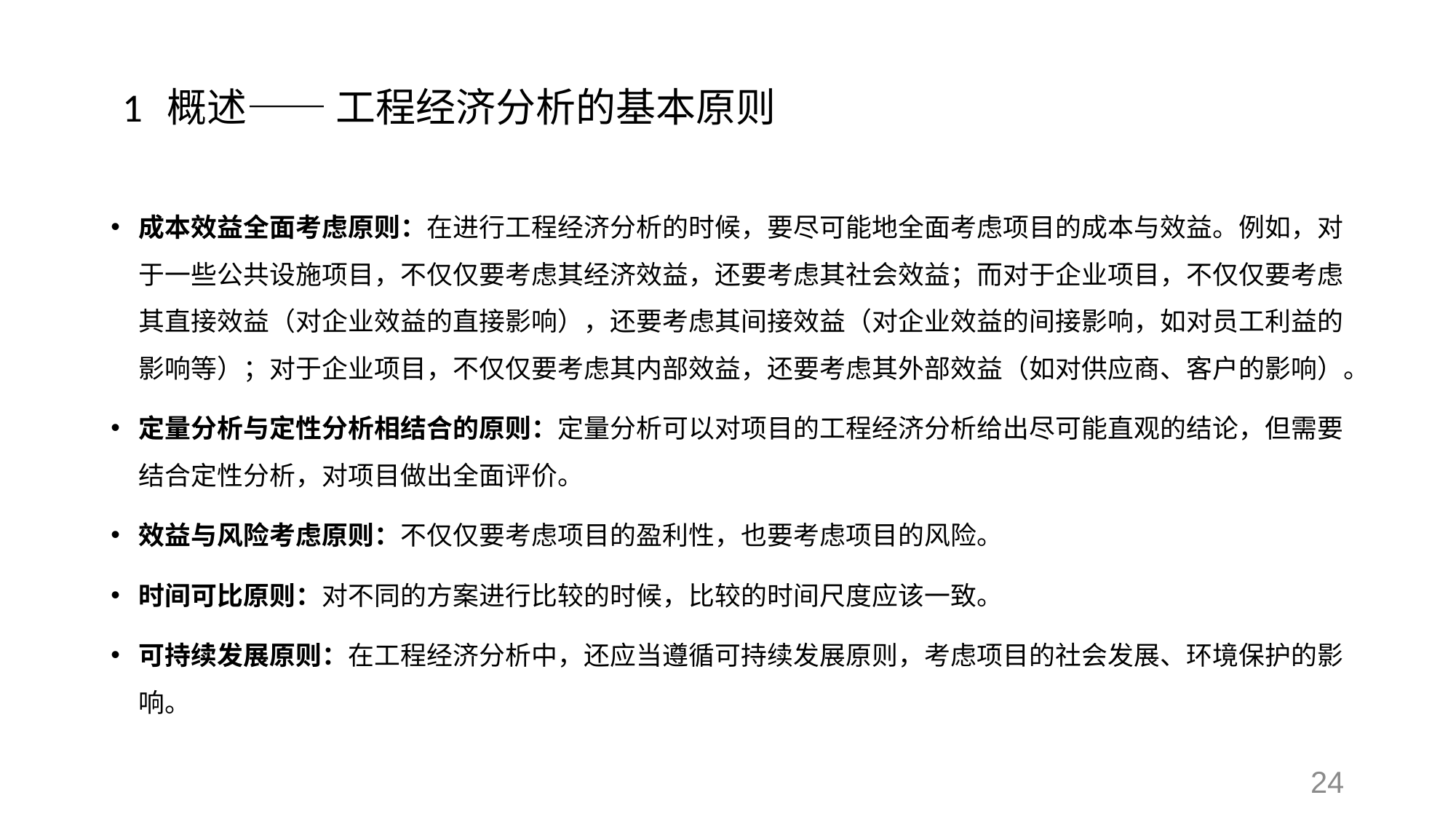

# 1  概述—— 工程经济分析的基本原则
成本效益全面考虑原则：在进行工程经济分析的时候，要尽可能地全面考虑项目的成本与效益。例如，对于一些公共设施项目，不仅仅要考虑其经济效益，还要考虑其社会效益；而对于企业项目，不仅仅要考虑其直接效益（对企业效益的直接影响），还要考虑其间接效益（对企业效益的间接影响，如对员工利益的影响等）；对于企业项目，不仅仅要考虑其内部效益，还要考虑其外部效益（如对供应商、客户的影响）。
定量分析与定性分析相结合的原则：定量分析可以对项目的工程经济分析给出尽可能直观的结论，但需要结合定性分析，对项目做出全面评价。
效益与风险考虑原则：不仅仅要考虑项目的盈利性，也要考虑项目的风险。
时间可比原则：对不同的方案进行比较的时候，比较的时间尺度应该一致。
可持续发展原则：在工程经济分析中，还应当遵循可持续发展原则，考虑项目的社会发展、环境保护的影响。
24